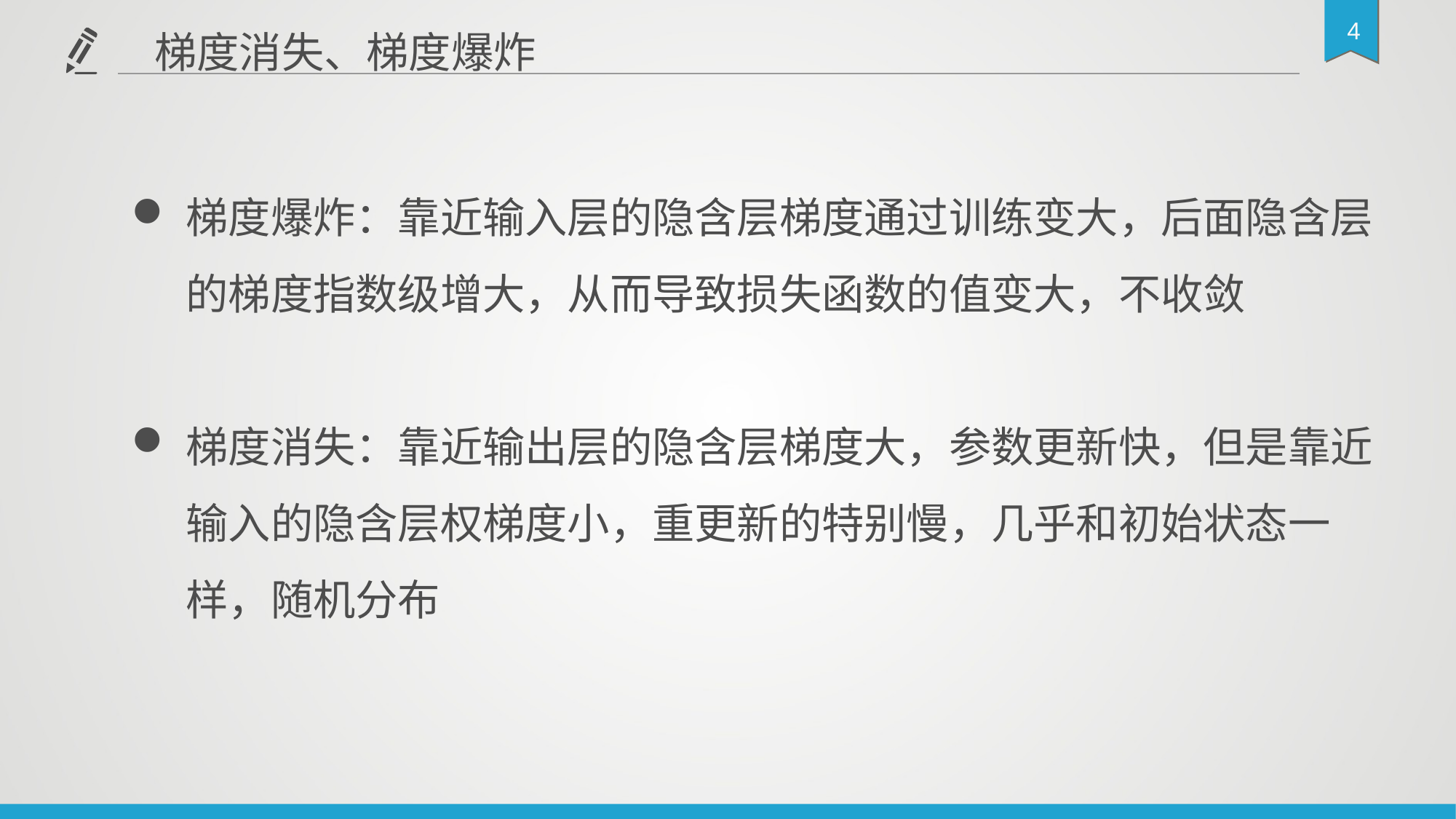

梯度消失、梯度爆炸

梯度爆炸：靠近输入层的隐含层梯度通过训练变大，后面隐含层的梯度指数级增大，从而导致损失函数的值变大，不收敛

梯度消失：靠近输出层的隐含层梯度大，参数更新快，但是靠近输入的隐含层权梯度小，重更新的特别慢，几乎和初始状态一样，随机分布